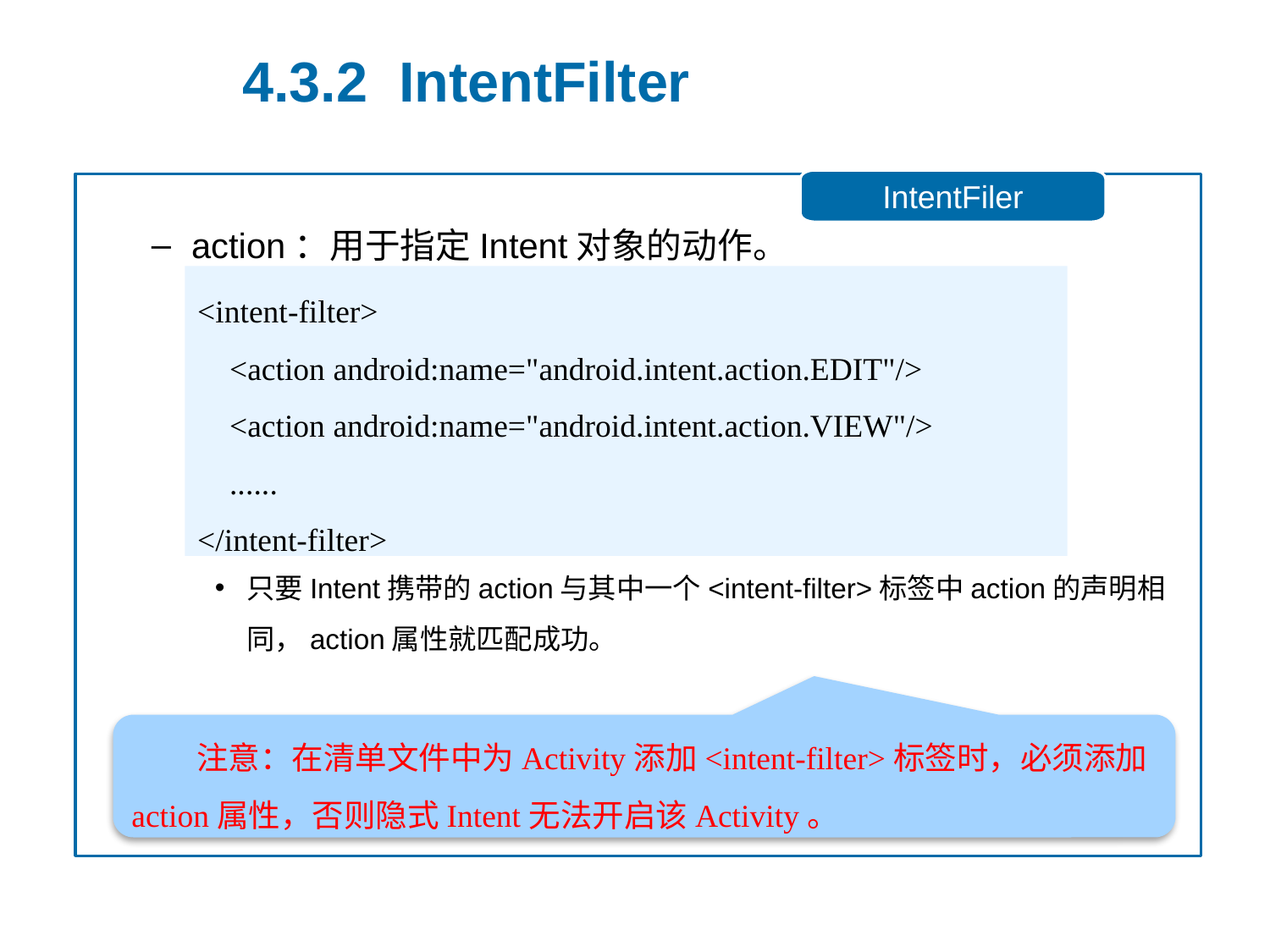

4.3.2  IntentFilter
IntentFiler

action：用于指定Intent对象的动作。

只要Intent携带的action与其中一个<intent-filter>标签中action的声明相同，action属性就匹配成功。

<intent-filter>
    <action android:name="android.intent.action.EDIT"/>
    <action android:name="android.intent.action.VIEW"/>
    ......
</intent-filter>
        注意：在清单文件中为Activity添加<intent-filter>标签时，必须添加action属性，否则隐式Intent无法开启该Activity。